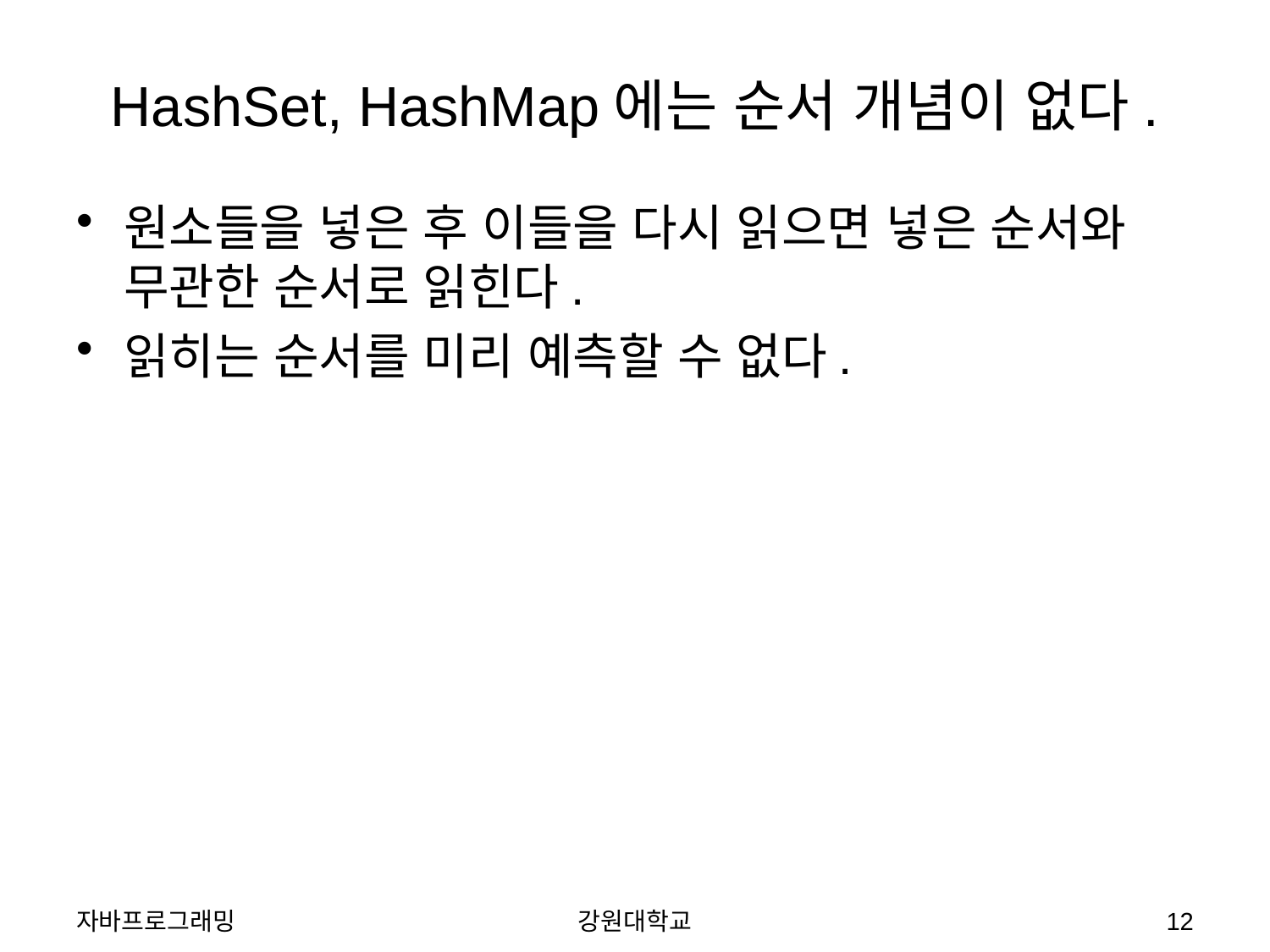

# HashSet, HashMap에는 순서 개념이 없다.
원소들을 넣은 후 이들을 다시 읽으면 넣은 순서와 무관한 순서로 읽힌다.
읽히는 순서를 미리 예측할 수 없다.
자바프로그래밍
강원대학교
12